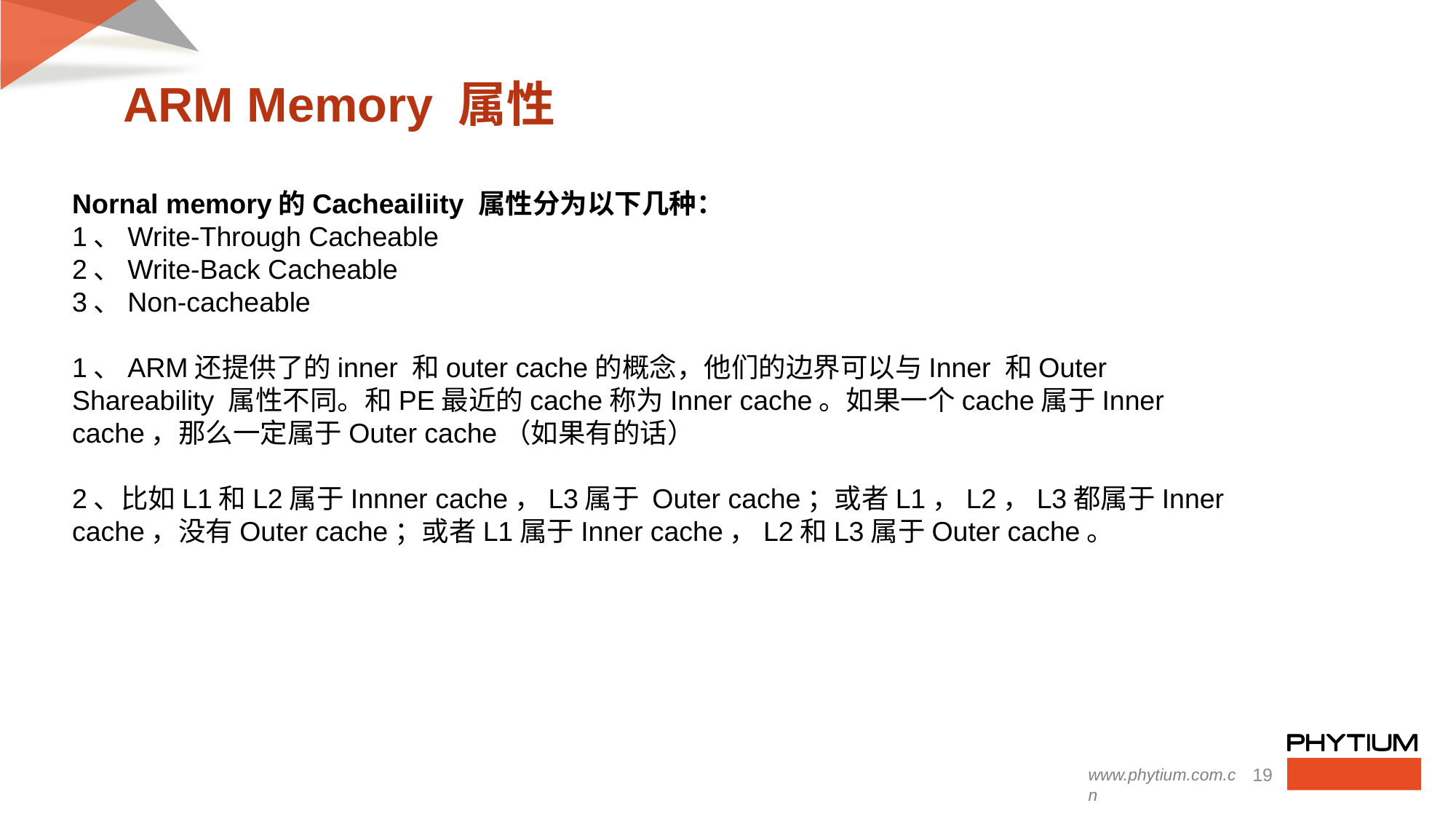

ARM Memory 属性
Nornal memory的Cacheailiity 属性分为以下几种：
1、Write-Through Cacheable
2、Write-Back Cacheable
3、Non-cacheable

1、ARM还提供了的inner 和outer cache的概念，他们的边界可以与Inner 和Outer Shareability 属性不同。和PE最近的cache称为Inner cache。如果一个cache属于Inner cache，那么一定属于Outer cache（如果有的话）

2、比如L1和L2属于Innner cache，L3属于 Outer cache；或者L1，L2，L3都属于Inner cache，没有Outer cache；或者L1属于Inner cache，L2和L3属于Outer cache。

19